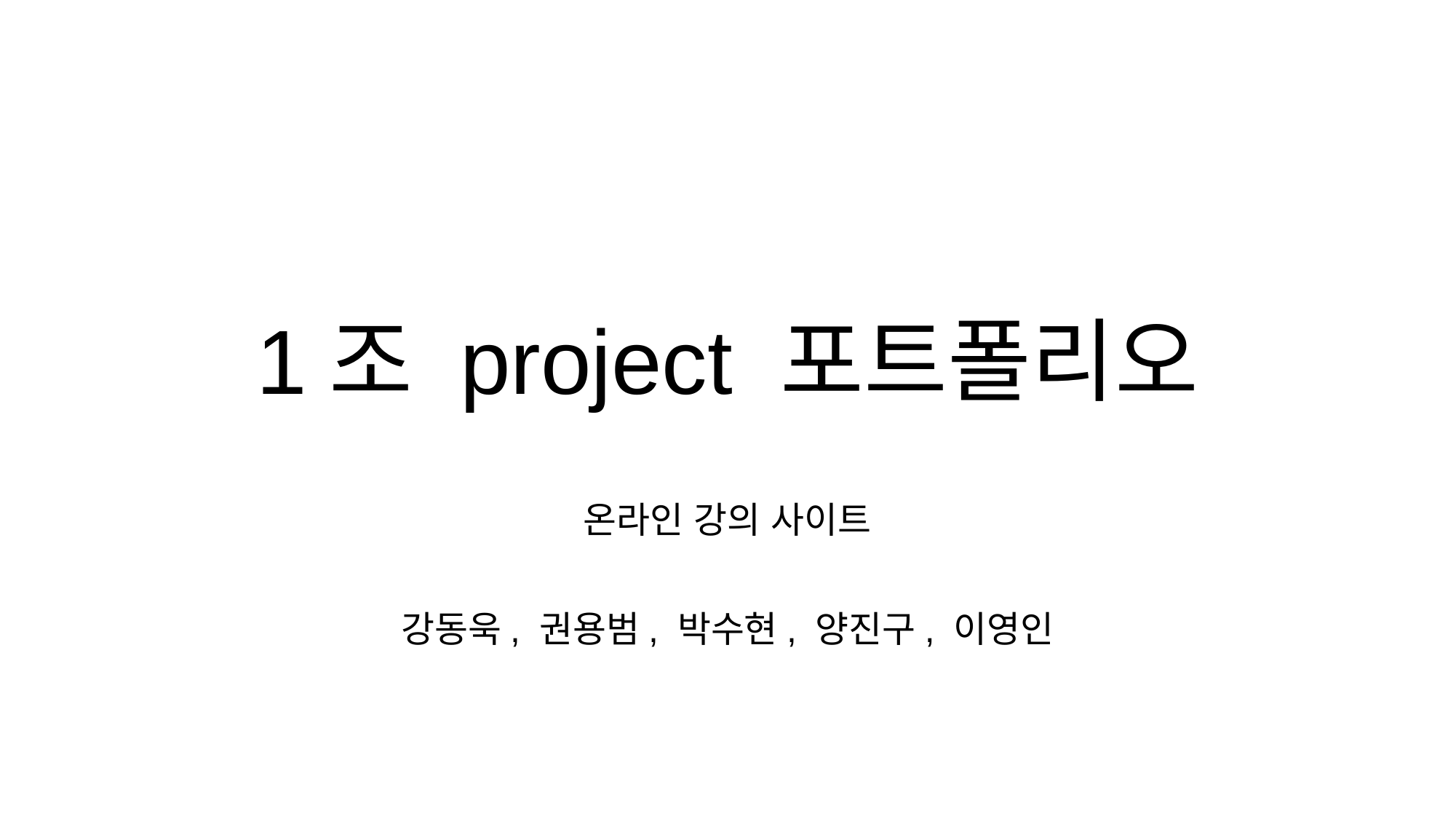

# 1조 project 포트폴리오
온라인 강의 사이트

강동욱, 권용범, 박수현, 양진구, 이영인